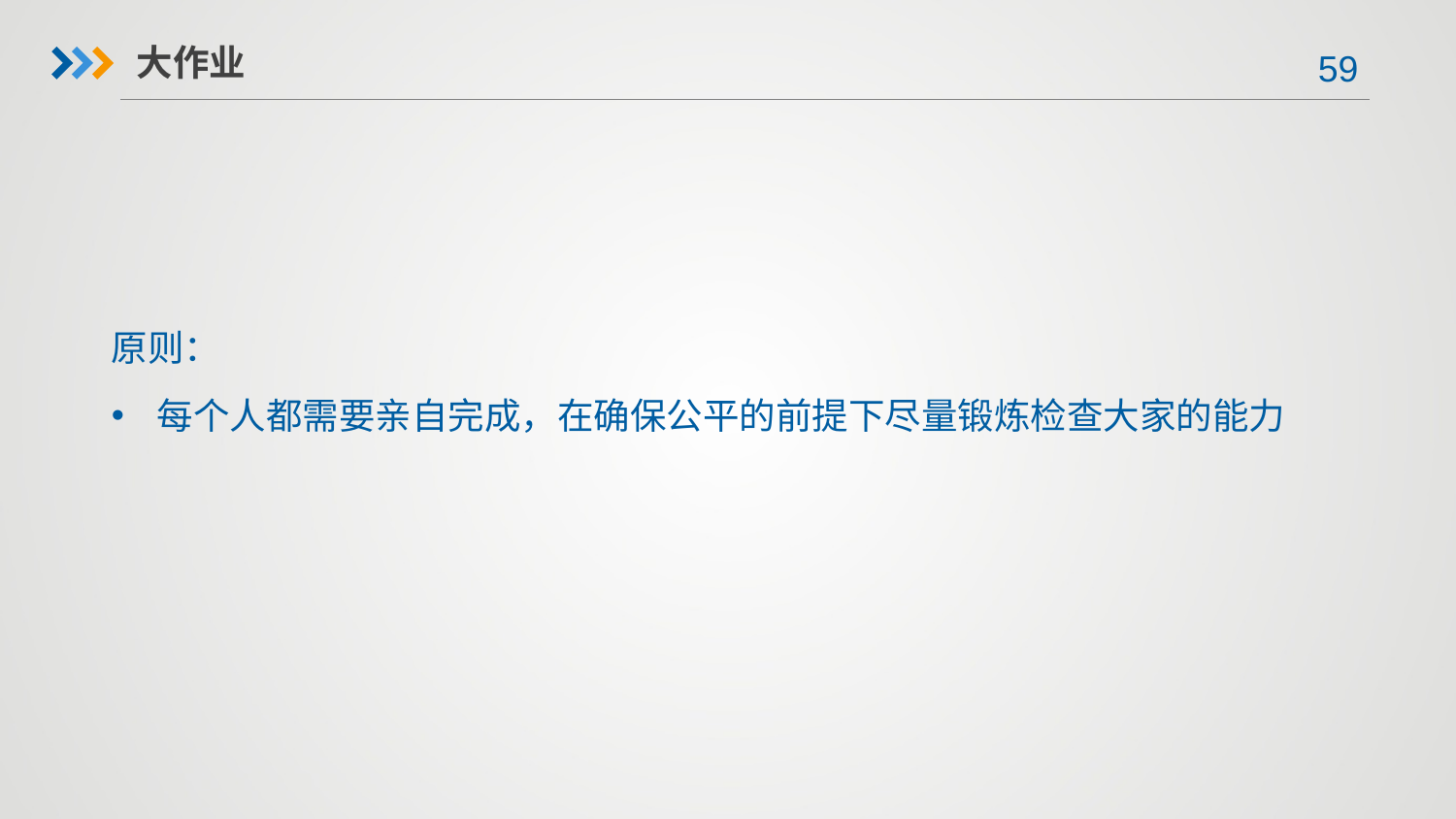

大作业
原则：
每个人都需要亲自完成，在确保公平的前提下尽量锻炼检查大家的能力